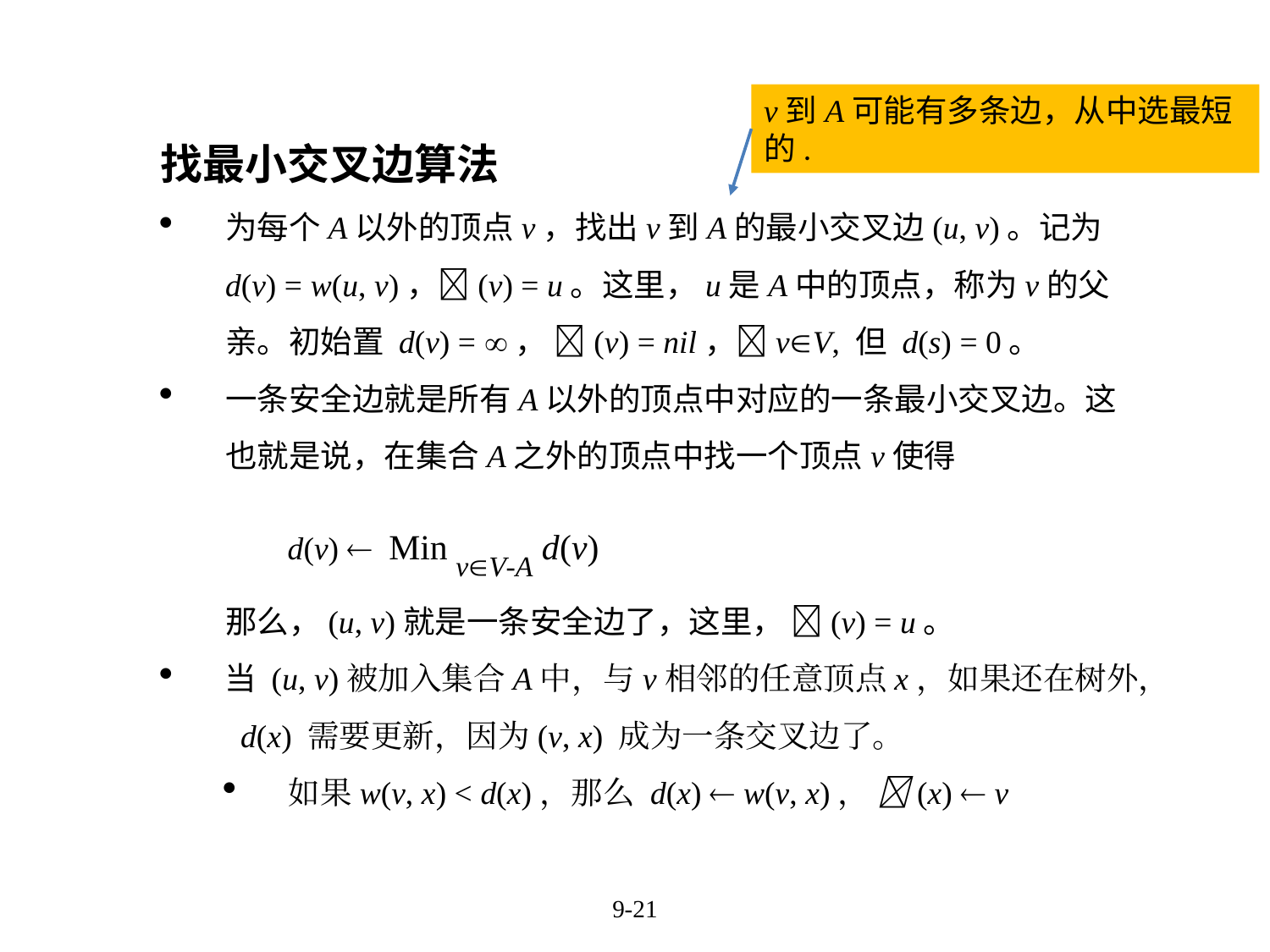

v到A可能有多条边，从中选最短的.
找最小交叉边算法
为每个A以外的顶点v，找出v到A的最小交叉边(u, v)。记为d(v) = w(u, v)，π(v) = u。这里，u是A中的顶点，称为v的父亲。初始置 d(v) = ∞， π(v) = nil，∀v∈V, 但 d(s) = 0。
一条安全边就是所有A以外的顶点中对应的一条最小交叉边。这也就是说，在集合A之外的顶点中找一个顶点v使得
	d(v) ←  Min v∈V-A d(v)
那么，(u, v)就是一条安全边了，这里， π(v) = u。
当 (u, v)被加入集合A中，与v相邻的任意顶点x，如果还在树外， d(x) 需要更新，因为(v, x) 成为一条交叉边了。
如果w(v, x) < d(x)，那么 d(x) ← w(v, x)， π(x) ← v
9-21